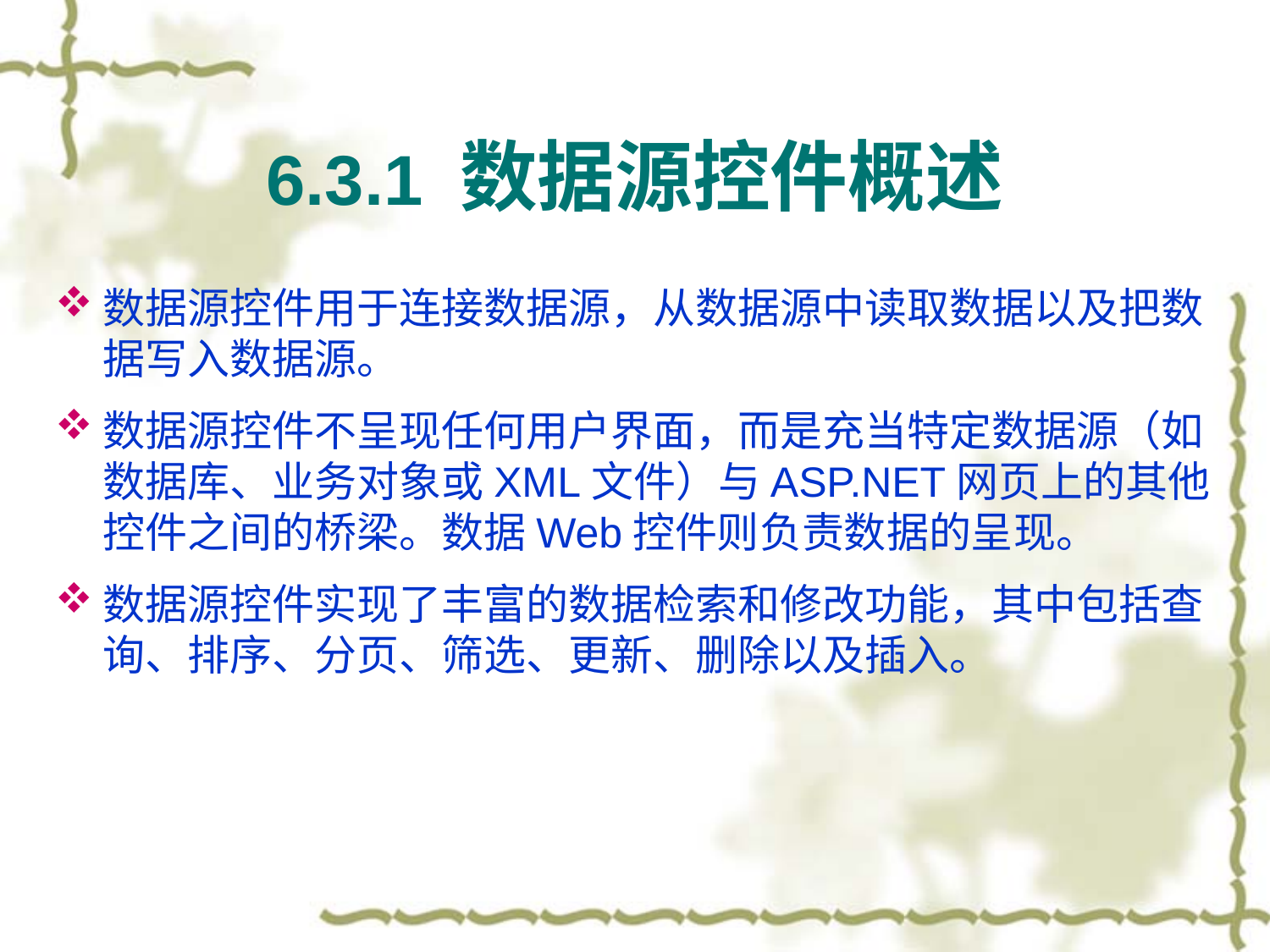

# 6.3.1 数据源控件概述
数据源控件用于连接数据源，从数据源中读取数据以及把数据写入数据源。
数据源控件不呈现任何用户界面，而是充当特定数据源（如数据库、业务对象或XML文件）与ASP.NET网页上的其他控件之间的桥梁。数据Web控件则负责数据的呈现。
数据源控件实现了丰富的数据检索和修改功能，其中包括查询、排序、分页、筛选、更新、删除以及插入。